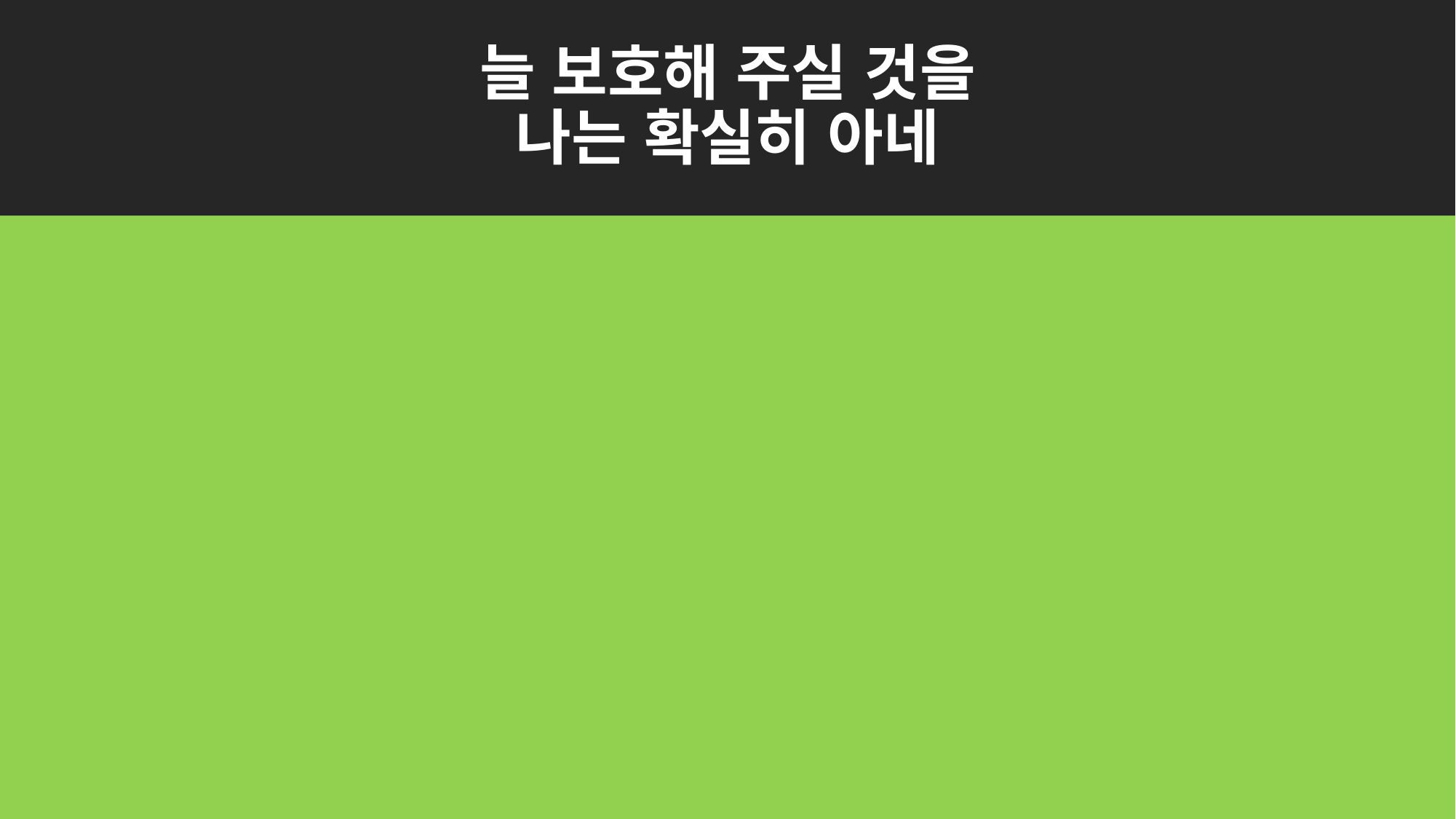

# 늘 보호해 주실 것을 나는 확실히 아네